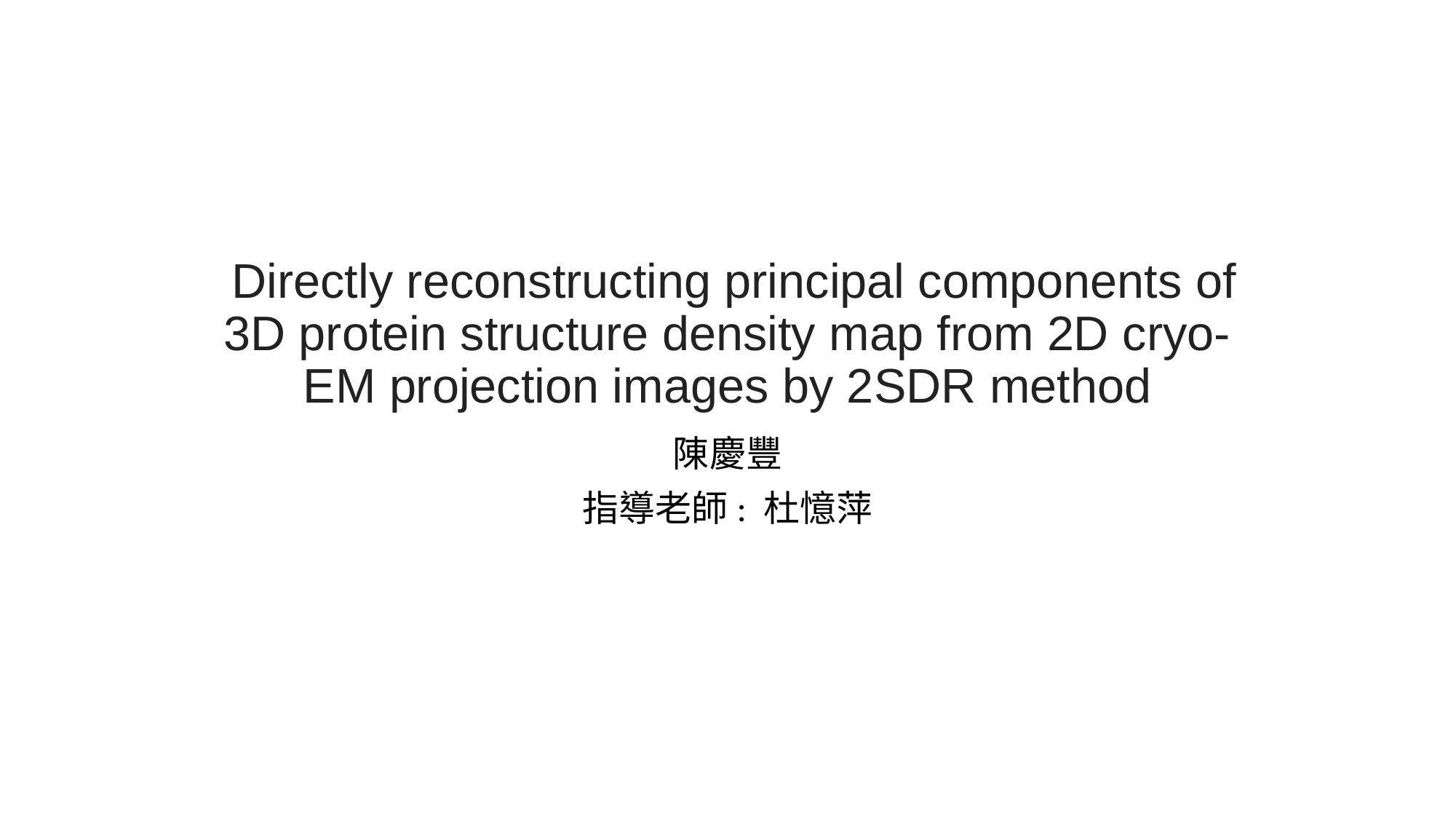

# Directly reconstructing principal components of 3D protein structure density map from 2D cryo-EM projection images by 2SDR method
陳慶豐
指導老師: 杜憶萍